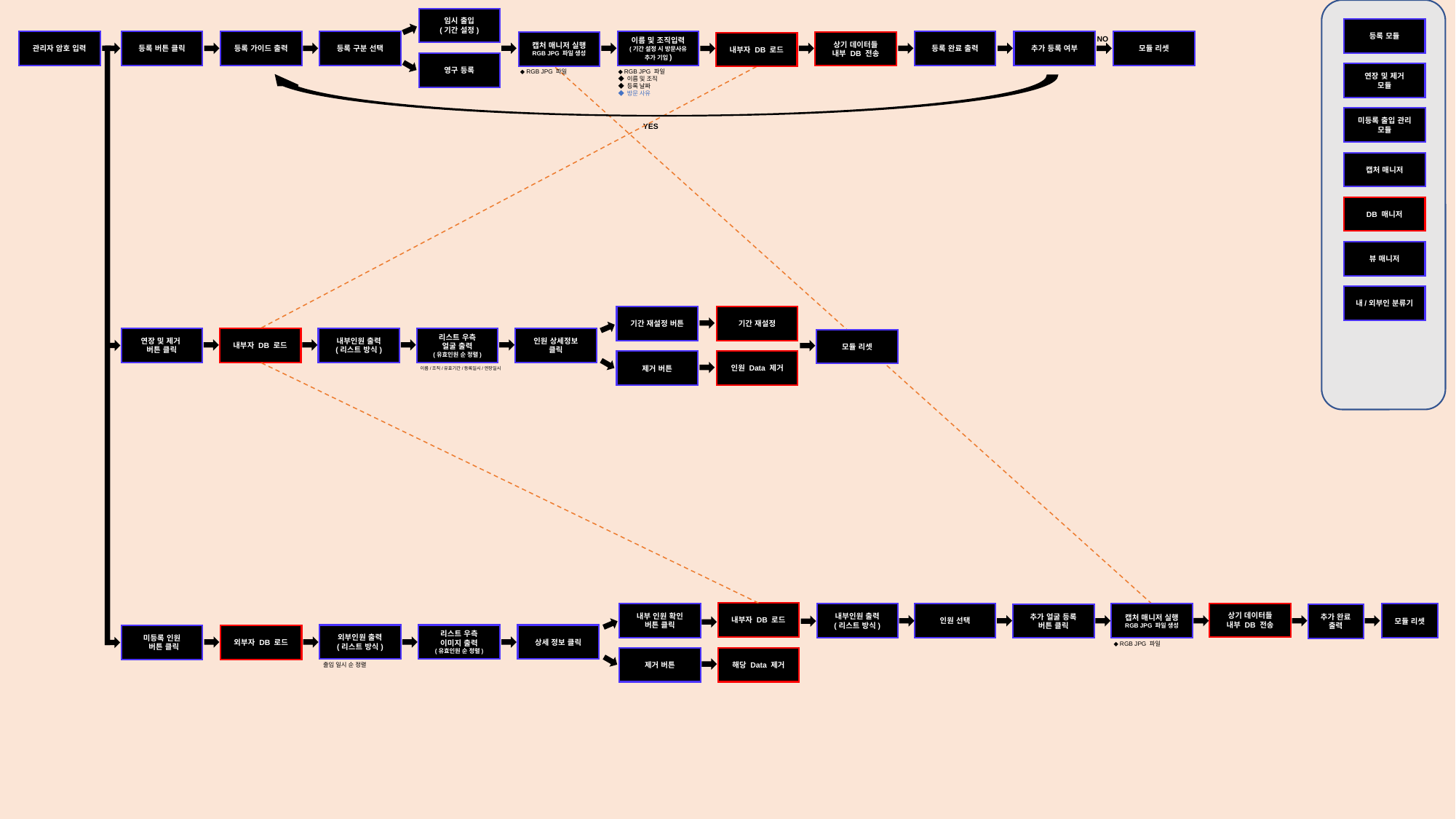

임시 출입
(기간 설정)
등록 모듈

NO
관리자 암호 입력
등록 버튼 클릭
등록 가이드 출력
등록 구분 선택
등록 완료 출력
추가 등록 여부
모듈 리셋
이름 및 조직입력
(기간 설정 시 방문사유 추가 기입)
상기 데이터들
내부 DB 전송
캡처 매니저 실행
RGB JPG 파일 생성
내부자 DB 로드

영구 등록

◆ RGB JPG 파일
◆ RGB JPG 파일
◆ 이름 및 조직
◆ 등록 날짜
◆ 방문 사유
연장 및 제거
모듈

미등록 출입 관리
모듈
YES
캡처 매니저
DB 매니저
뷰 매니저
내/외부인 분류기
기간 재설정 버튼
기간 재설정

연장 및 제거
버튼 클릭
내부자 DB 로드
내부인원 출력
(리스트 방식)
리스트 우측
얼굴 출력
(유효인원 순 정렬)
인원 상세정보
클릭
모듈 리셋

인원 Data 제거
제거 버튼
이름/조직/유효기간/등록일시/연장일시

내부자 DB 로드
상기 데이터들
내부 DB 전송
내부 인원 확인
버튼 클릭
인원 선택
내부인원 출력
(리스트 방식)
캡처 매니저 실행
RGB JPG 파일 생성
모듈 리셋
추가 얼굴 등록
버튼 클릭
추가 완료 출력

리스트 우측
이미지 출력
(유효인원 순 정렬)
상세 정보 클릭
외부인원 출력
(리스트 방식)
미등록 인원
 버튼 클릭
외부자 DB 로드
◆ RGB JPG 파일

제거 버튼
해당 Data 제거
출입 일시 순 정렬